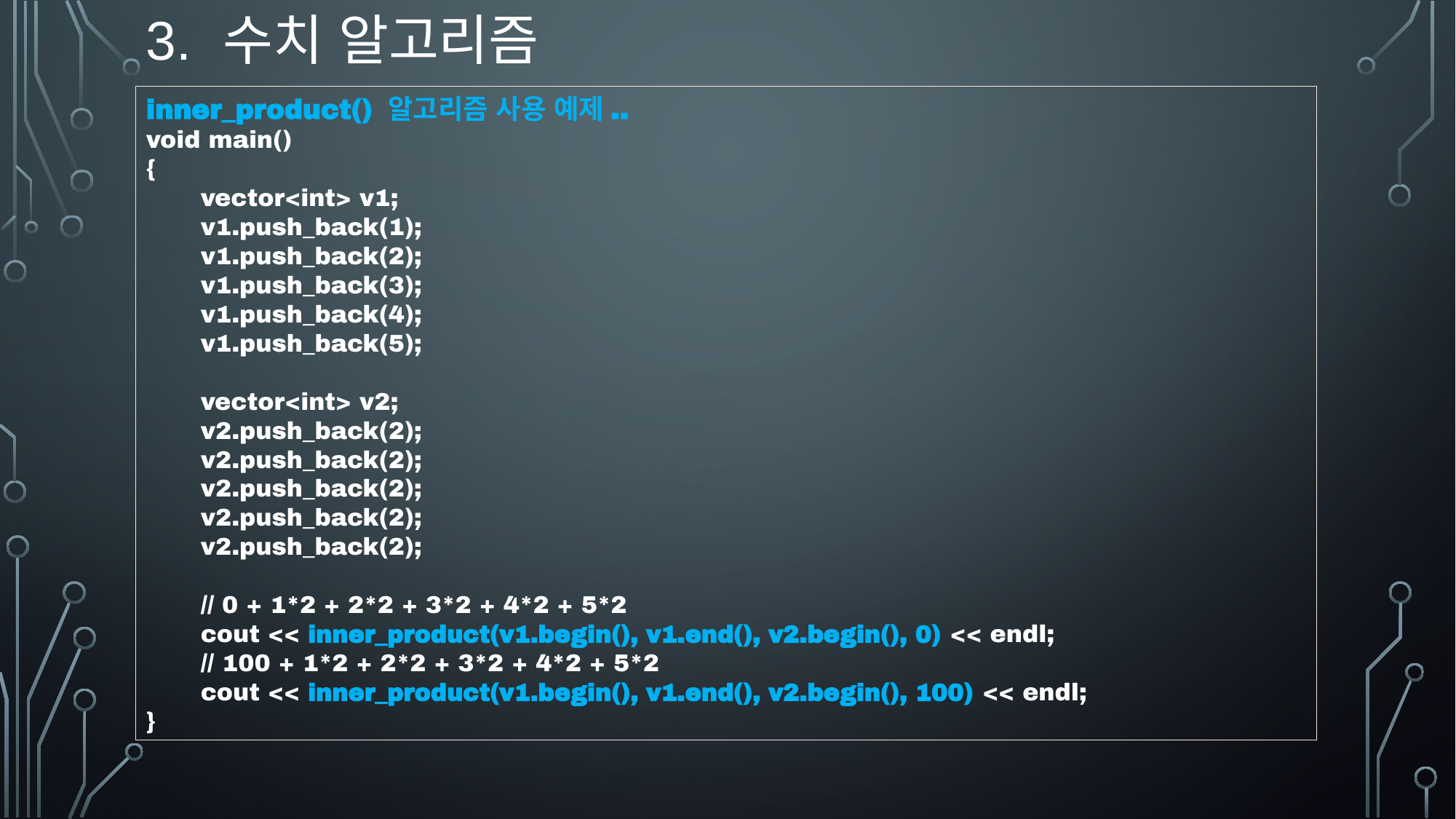

# 3. 수치 알고리즘
inner_product() 알고리즘 사용 예제..
void main()
{
vector<int> v1;
v1.push_back(1);
v1.push_back(2);
v1.push_back(3);
v1.push_back(4);
v1.push_back(5);

vector<int> v2;
v2.push_back(2);
v2.push_back(2);
v2.push_back(2);
v2.push_back(2);
v2.push_back(2);

// 0 + 1*2 + 2*2 + 3*2 + 4*2 + 5*2
cout << inner_product(v1.begin(), v1.end(), v2.begin(), 0) << endl;
// 100 + 1*2 + 2*2 + 3*2 + 4*2 + 5*2
cout << inner_product(v1.begin(), v1.end(), v2.begin(), 100) << endl;
}